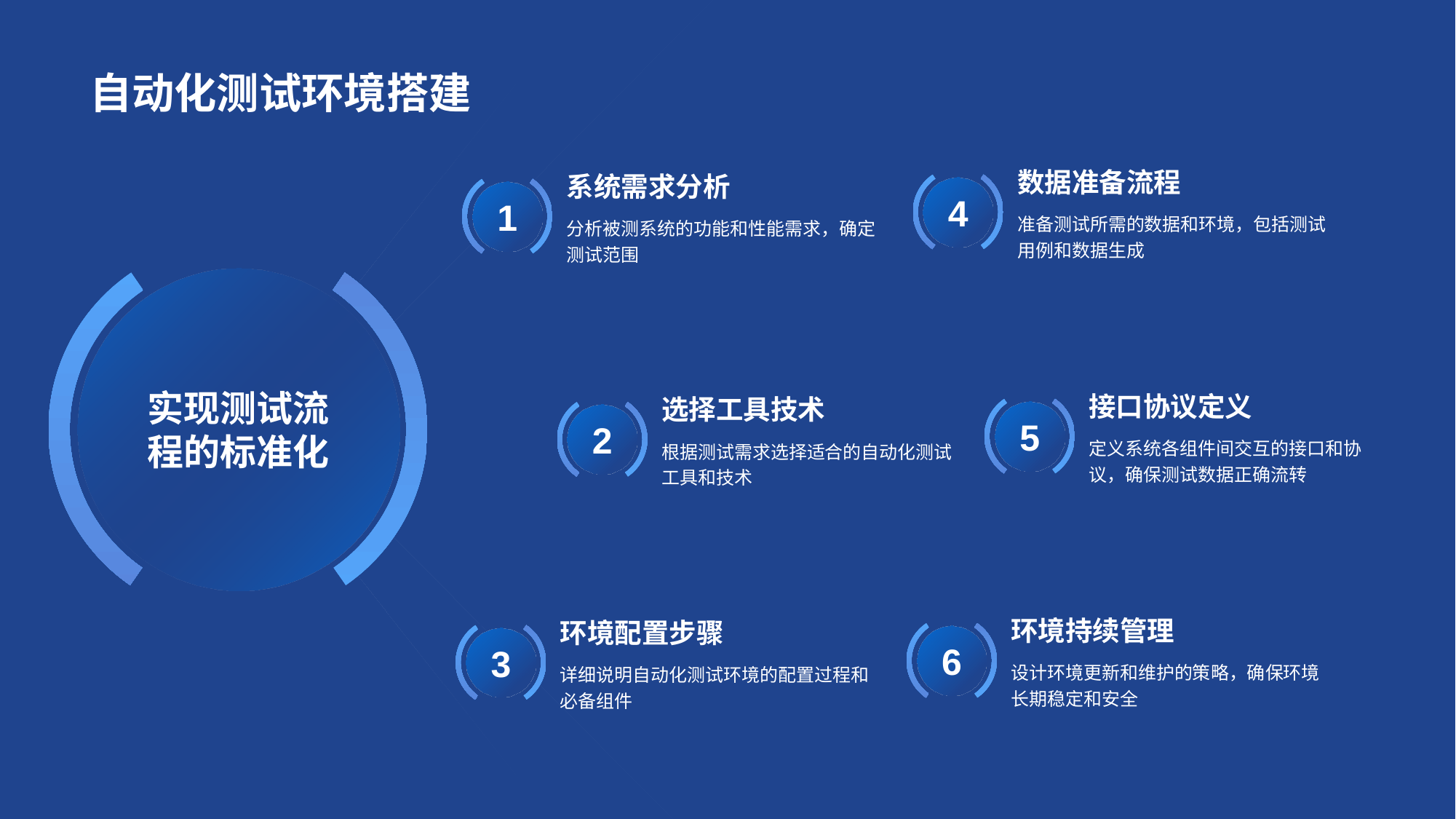

数据准备流程
4
准备测试所需的数据和环境，包括测试用例和数据生成

系统需求分析
1
分析被测系统的功能和性能需求，确定测试范围

实现测试流程的标准化

接口协议定义
5
定义系统各组件间交互的接口和协议，确保测试数据正确流转

选择工具技术
2
根据测试需求选择适合的自动化测试工具和技术

环境配置步骤
3
详细说明自动化测试环境的配置过程和必备组件

环境持续管理
6
设计环境更新和维护的策略，确保环境长期稳定和安全

# 自动化测试环境搭建